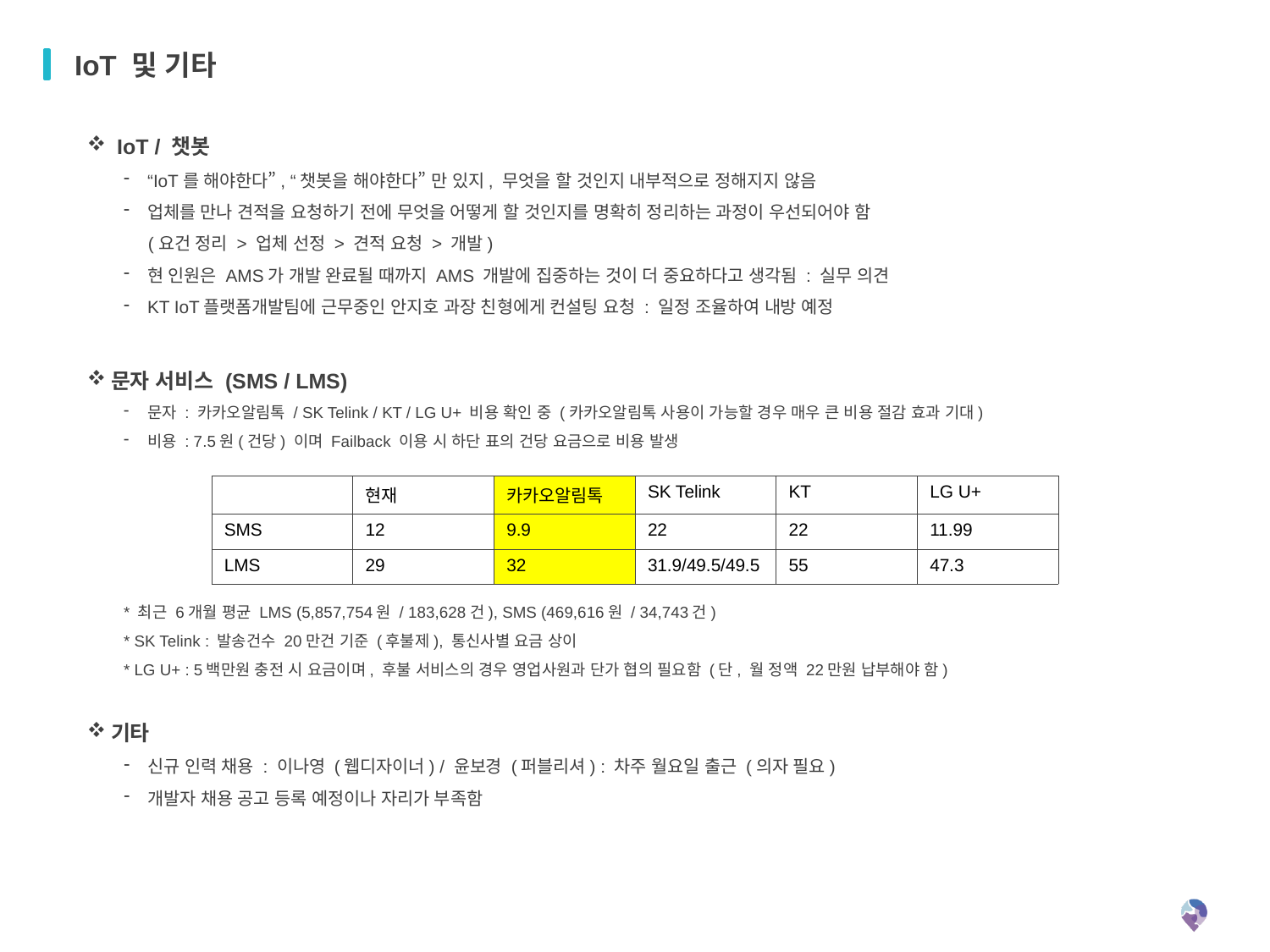

IoT 및 기타

 IoT / 챗봇
“IoT를 해야한다”, “챗봇을 해야한다” 만 있지, 무엇을 할 것인지 내부적으로 정해지지 않음
업체를 만나 견적을 요청하기 전에 무엇을 어떻게 할 것인지를 명확히 정리하는 과정이 우선되어야 함
(요건 정리 > 업체 선정 > 견적 요청 > 개발)
현 인원은 AMS가 개발 완료될 때까지 AMS 개발에 집중하는 것이 더 중요하다고 생각됨 : 실무 의견
KT IoT플랫폼개발팀에 근무중인 안지호 과장 친형에게 컨설팅 요청 : 일정 조율하여 내방 예정

문자 서비스 (SMS / LMS)
문자 : 카카오알림톡 / SK Telink / KT / LG U+ 비용 확인 중 (카카오알림톡 사용이 가능할 경우 매우 큰 비용 절감 효과 기대)
비용 : 7.5원(건당) 이며 Failback 이용 시 하단 표의 건당 요금으로 비용 발생

* 최근 6개월 평균 LMS (5,857,754원 / 183,628건), SMS (469,616원 / 34,743건)
* SK Telink : 발송건수 20만건 기준 (후불제), 통신사별 요금 상이
* LG U+ : 5백만원 충전 시 요금이며, 후불 서비스의 경우 영업사원과 단가 협의 필요함 (단, 월 정액 22만원 납부해야 함)

기타
신규 인력 채용 : 이나영 (웹디자이너) / 윤보경 (퍼블리셔) : 차주 월요일 출근 (의자 필요)
개발자 채용 공고 등록 예정이나 자리가 부족함

|  | 현재 | 카카오알림톡 | SK Telink | KT | LG U+ |
| --- | --- | --- | --- | --- | --- |
| SMS | 12 | 9.9 | 22 | 22 | 11.99 |
| LMS | 29 | 32 | 31.9/49.5/49.5 | 55 | 47.3 |